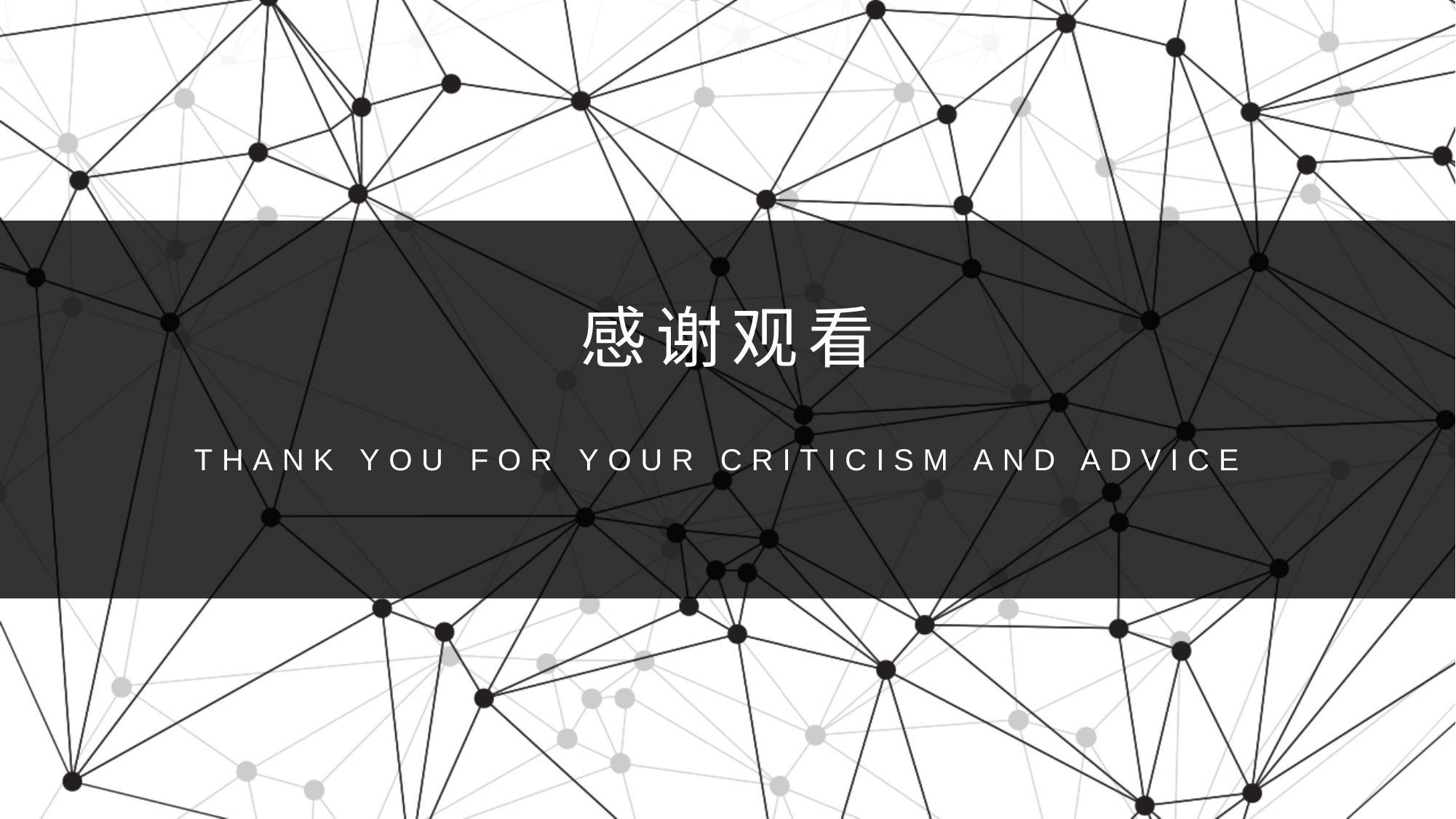

感谢观看
THANK YOU FOR YOUR CRITICISM AND ADVICE